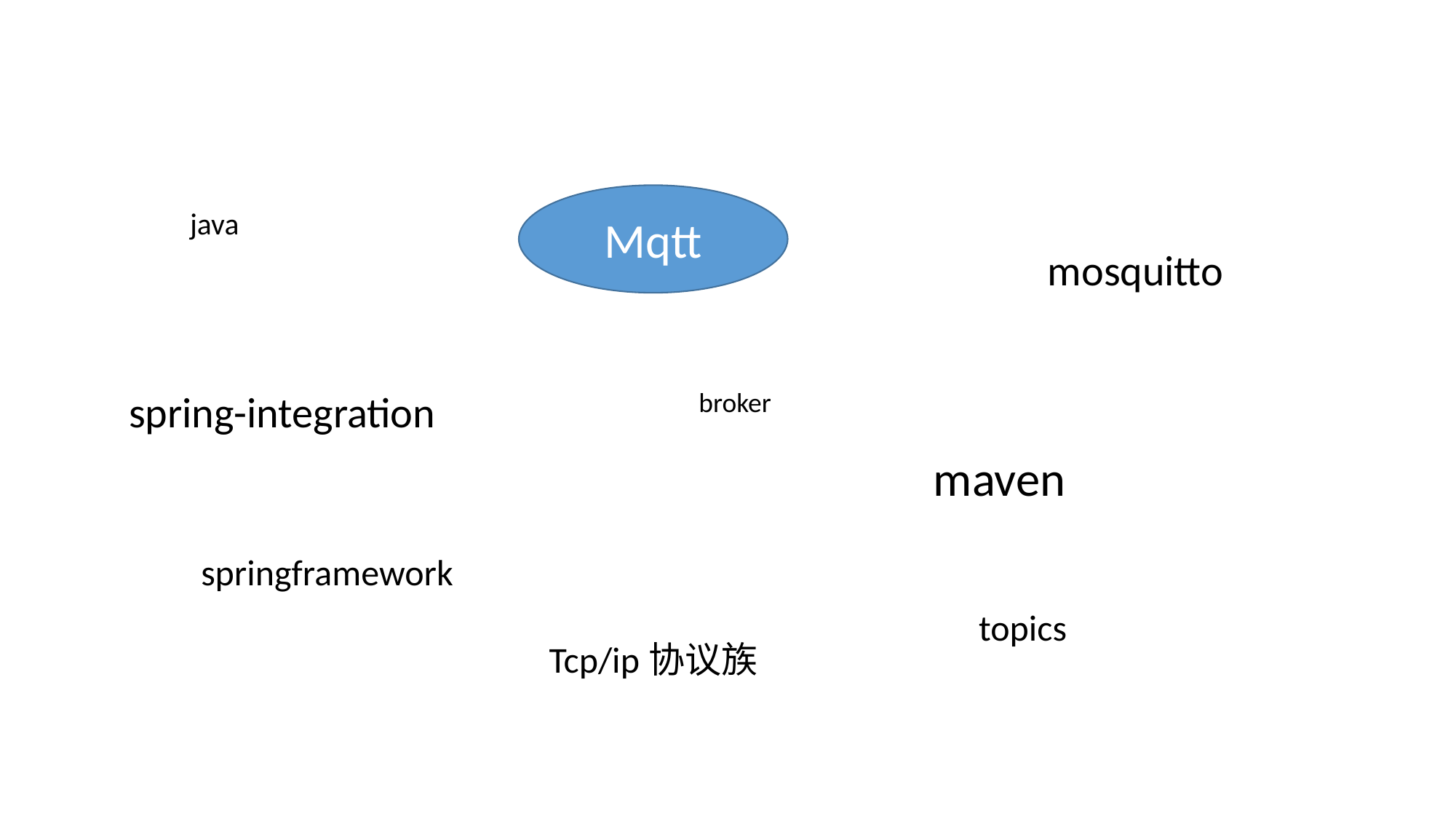

Mqtt
java
mosquitto
spring-integration
broker
maven
springframework
topics
Tcp/ip协议族